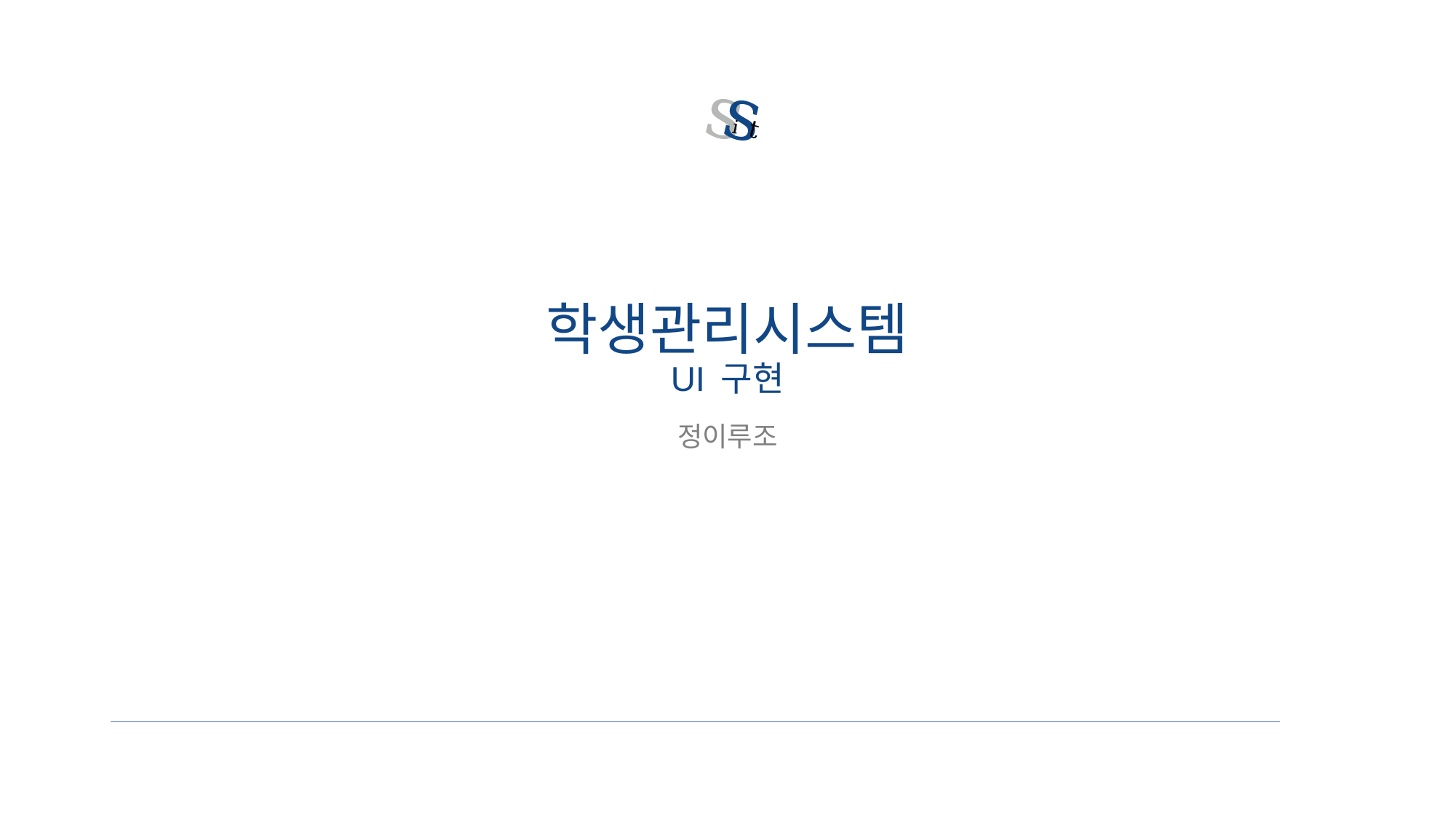

s
s
i
t
# 학생관리시스템 UI 구현
정이루조